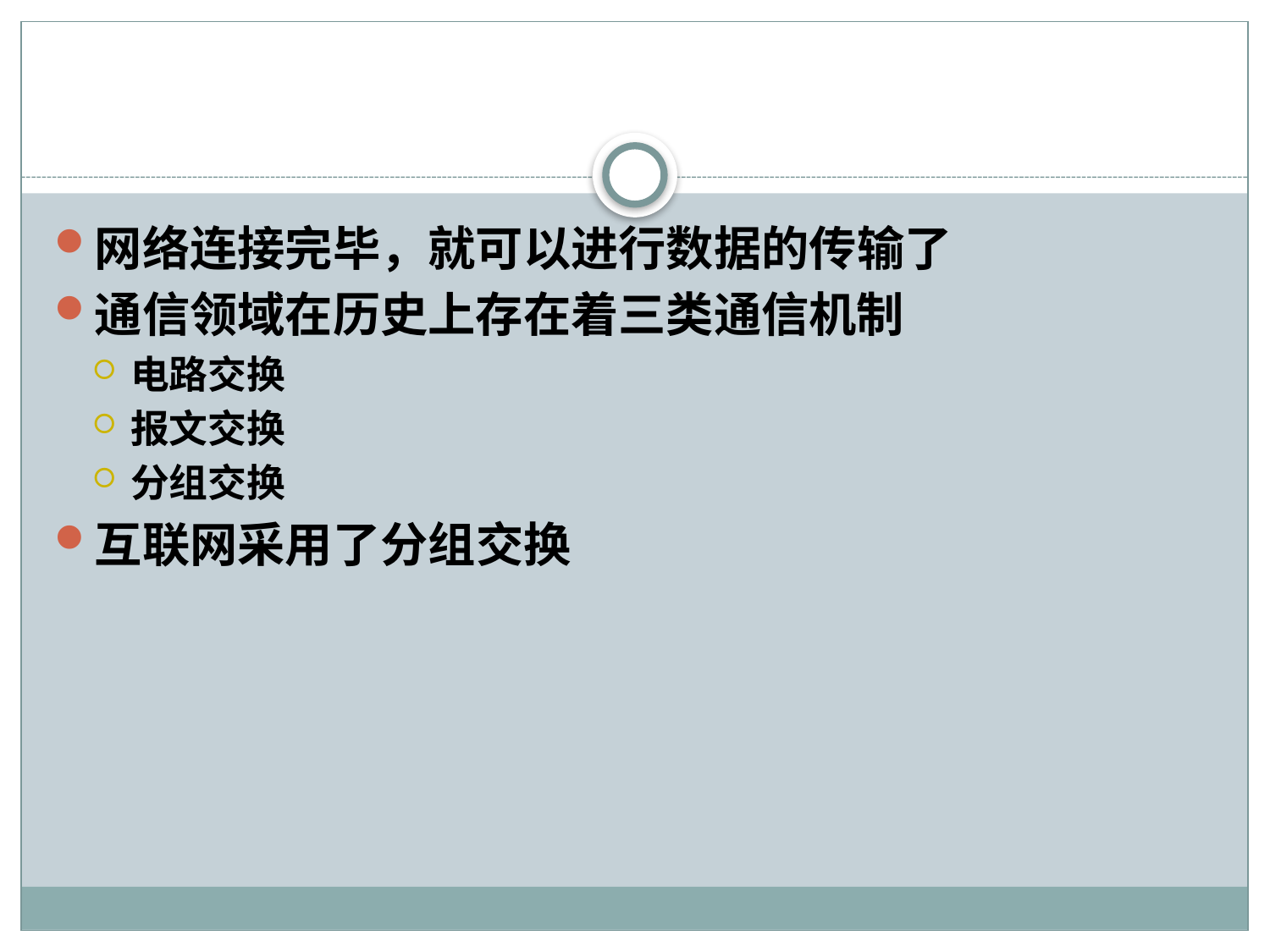

#
网络连接完毕，就可以进行数据的传输了
通信领域在历史上存在着三类通信机制
电路交换
报文交换
分组交换
互联网采用了分组交换